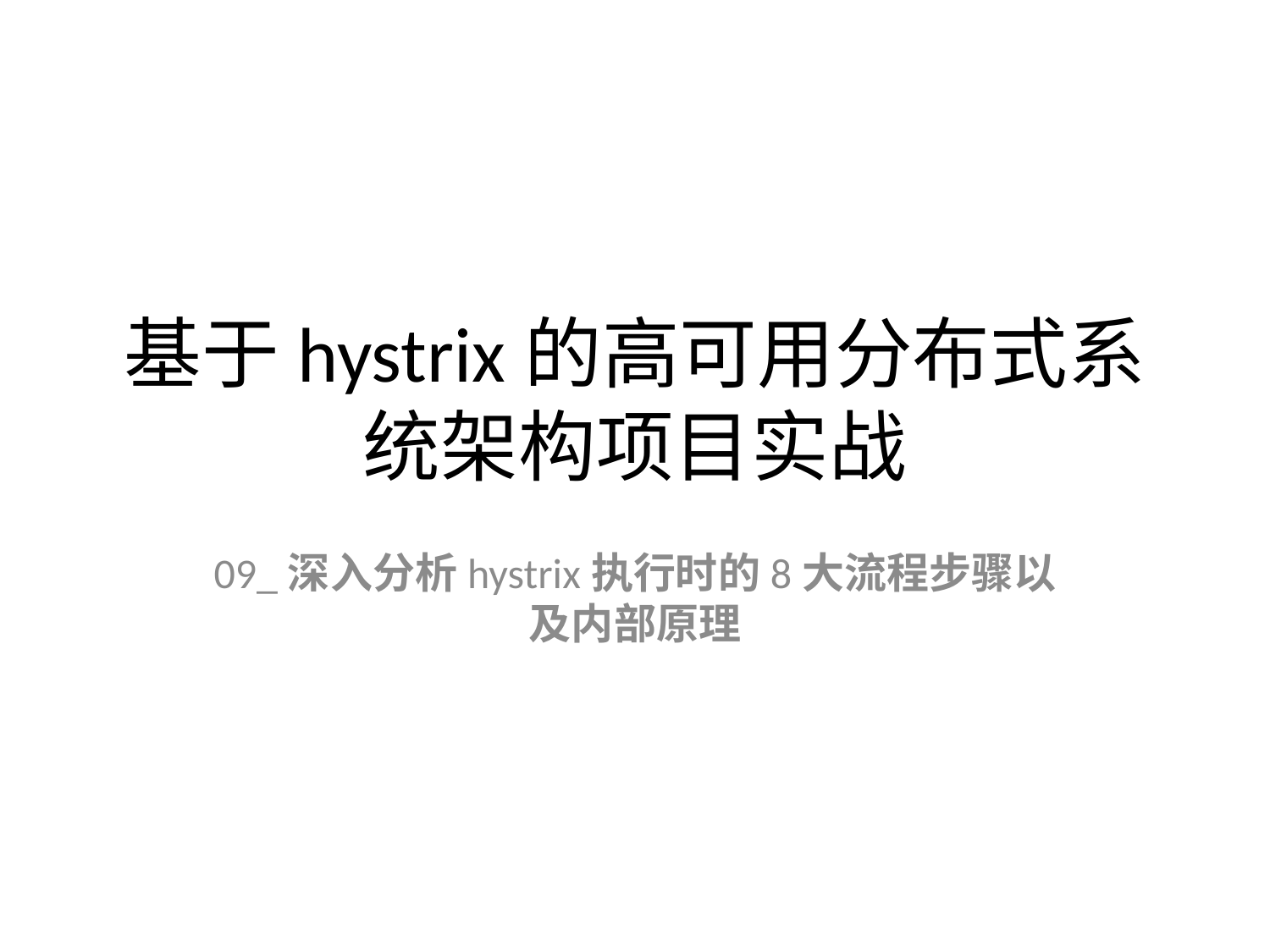

# 基于hystrix的高可用分布式系统架构项目实战
09_深入分析hystrix执行时的8大流程步骤以及内部原理